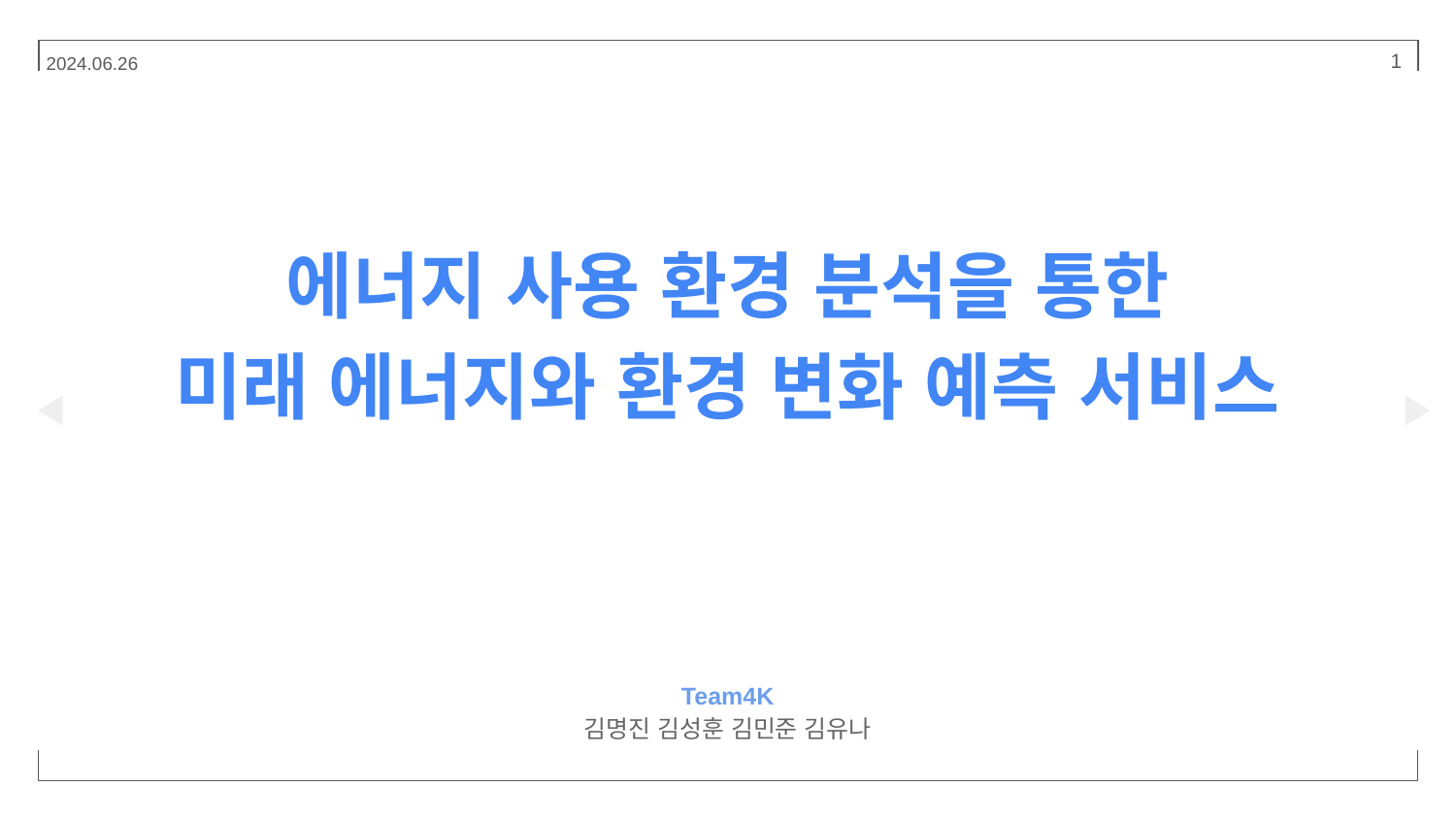

2024.06.26
1
에너지 사용 환경 분석을 통한
미래 에너지와 환경 변화 예측 서비스

Team4K
김명진 김성훈 김민준 김유나